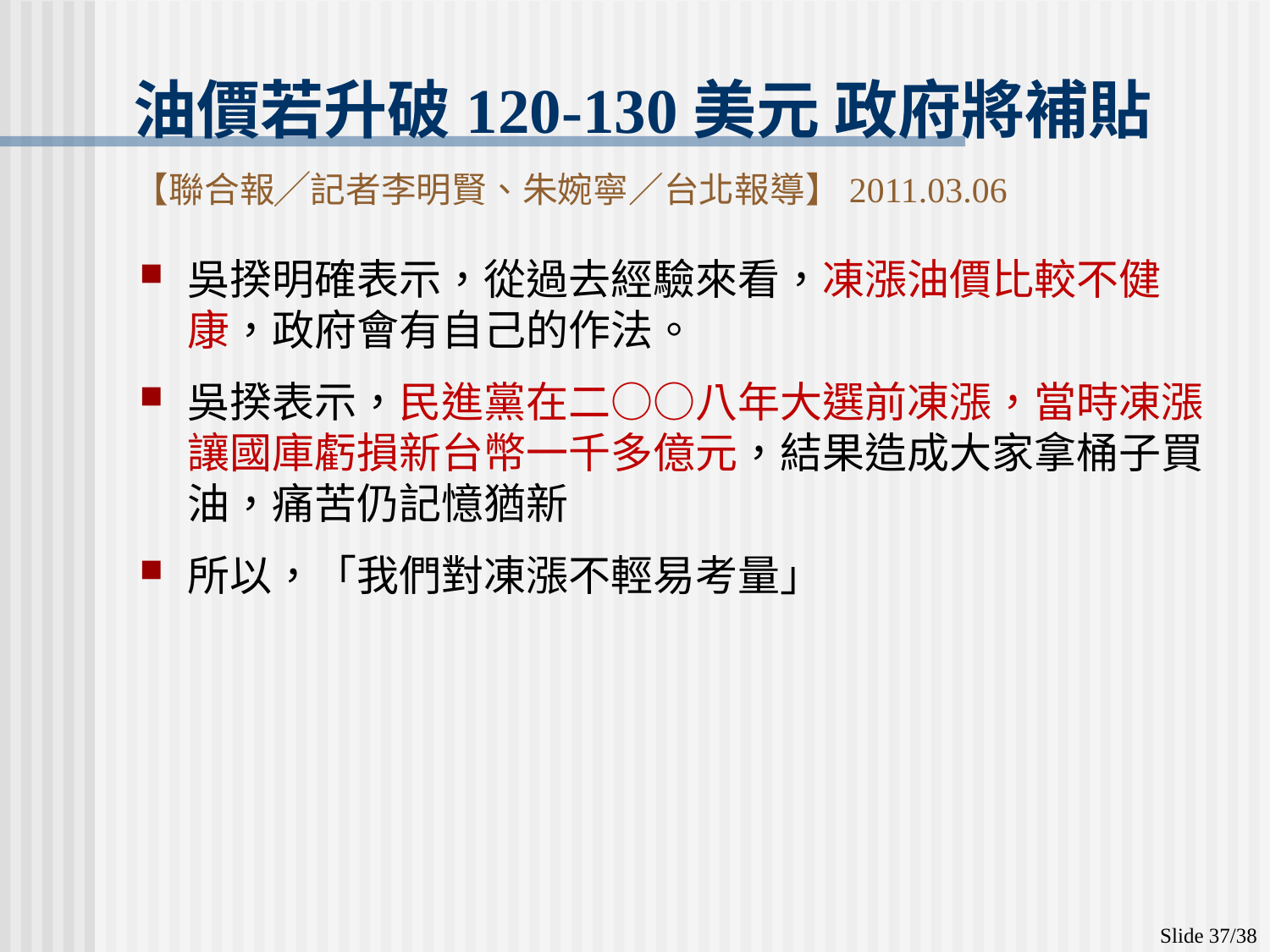

# 油價若升破120-130美元 政府將補貼 【聯合報╱記者李明賢、朱婉寧／台北報導】2011.03.06
吳揆明確表示，從過去經驗來看，凍漲油價比較不健康，政府會有自己的作法。
吳揆表示，民進黨在二○○八年大選前凍漲，當時凍漲讓國庫虧損新台幣一千多億元，結果造成大家拿桶子買油，痛苦仍記憶猶新
所以，「我們對凍漲不輕易考量」
Slide 37/38